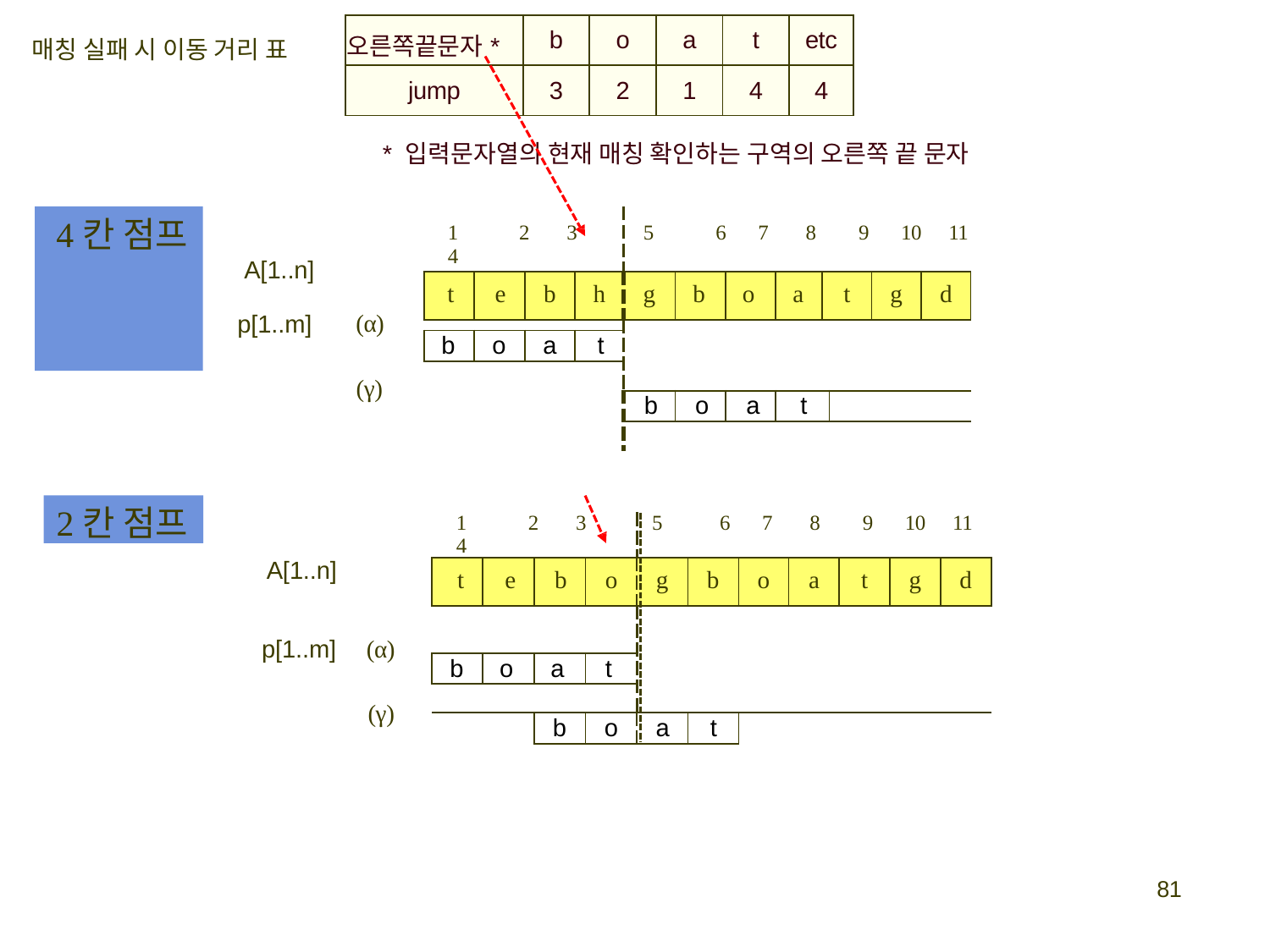

| 오른쪽끝문자\* | b | o | a | t | etc |
| --- | --- | --- | --- | --- | --- |
| jump | 3 | 2 | 1 | 4 | 4 |
매칭 실패 시 이동 거리 표

* 입력문자열의 현재 매칭 확인하는 구역의 오른쪽 끝 문자
# 4칸 점프
| 1 2 3 4 |  |  |  | 5 6 7 8 9 10 11 |  |  |  |  |  |  |  |
| --- | --- | --- | --- | --- | --- | --- | --- | --- | --- | --- | --- |
| t | e | b | h | g | b | o | a | t |  | g | d |
|  |  |  |  |  |  |  |  |  |  |  |  |
| b | o | a | t |  |  |  |  |  |  |  |  |
|  |  |  |  |  |  |  |  |  |  |  |  |
|  |  |  |  | b | o | a | t |  |  |  |  |
|  |  |  |  |  |  |  |  |  |  |  |  |
A[1..n]
(α)
p[1..m]
(γ)

2칸 점프
| 1 2 3 4 |  |  |  | 5 6 7 8 9 10 11 |  |  |  |  |  |  |
| --- | --- | --- | --- | --- | --- | --- | --- | --- | --- | --- |
| t | e | b | o | g | b | o | a | t | g | d |
|  |  |  |  |  |  |  |  |  |  |  |
| b | o | a | t |  |  |  |  |  |  |  |
|  |  |  |  |  |  |  |  |  |  |  |
|  |  | b | o | a | t |  |  |  |  |  |

A[1..n]
p[1..m]	(α) (γ)
81